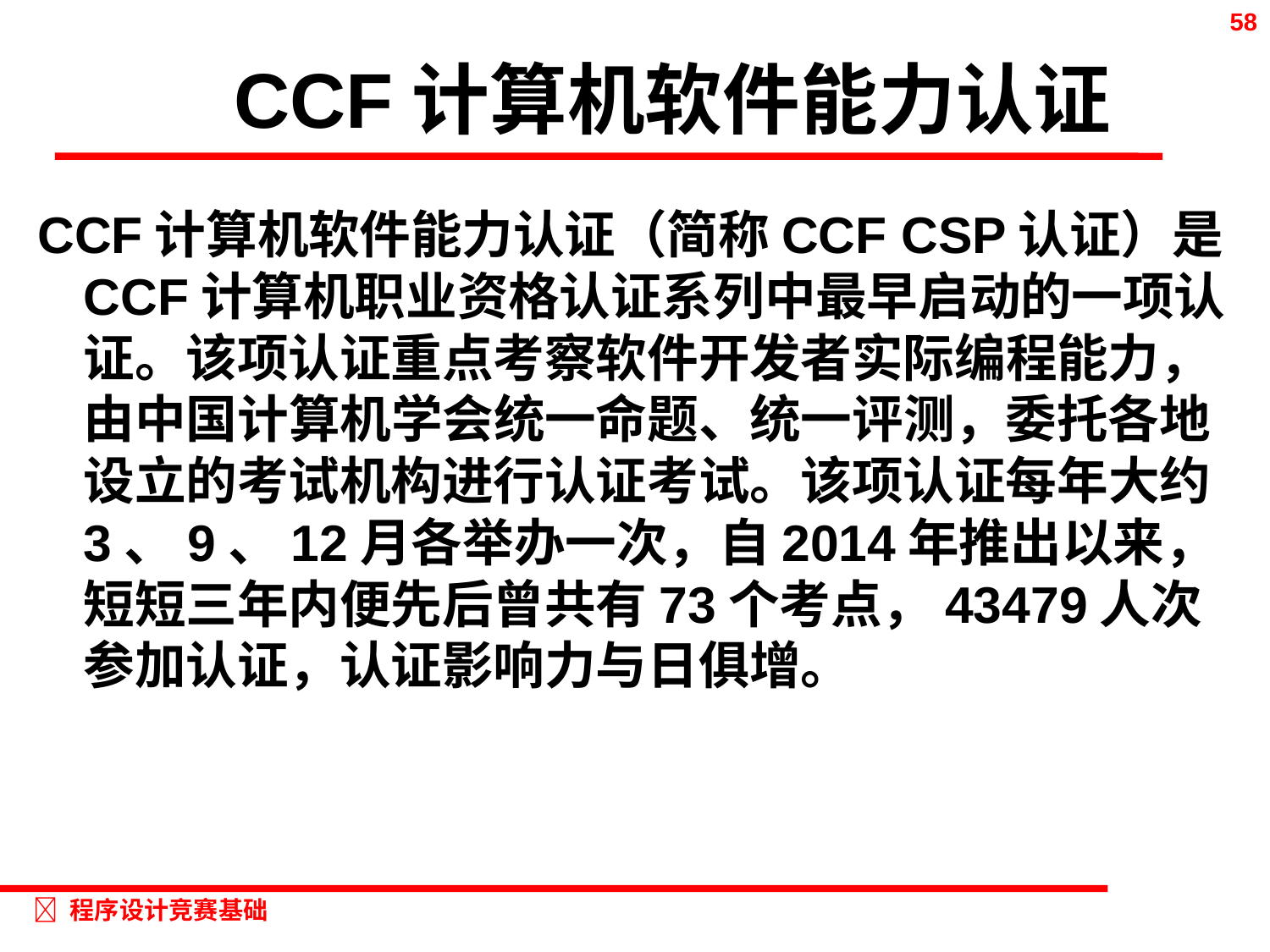

# CCF计算机软件能力认证
CCF计算机软件能力认证（简称CCF CSP认证）是CCF计算机职业资格认证系列中最早启动的一项认证。该项认证重点考察软件开发者实际编程能力，由中国计算机学会统一命题、统一评测，委托各地设立的考试机构进行认证考试。该项认证每年大约3、9、12月各举办一次，自2014年推出以来，短短三年内便先后曾共有73个考点，43479人次参加认证，认证影响力与日俱增。